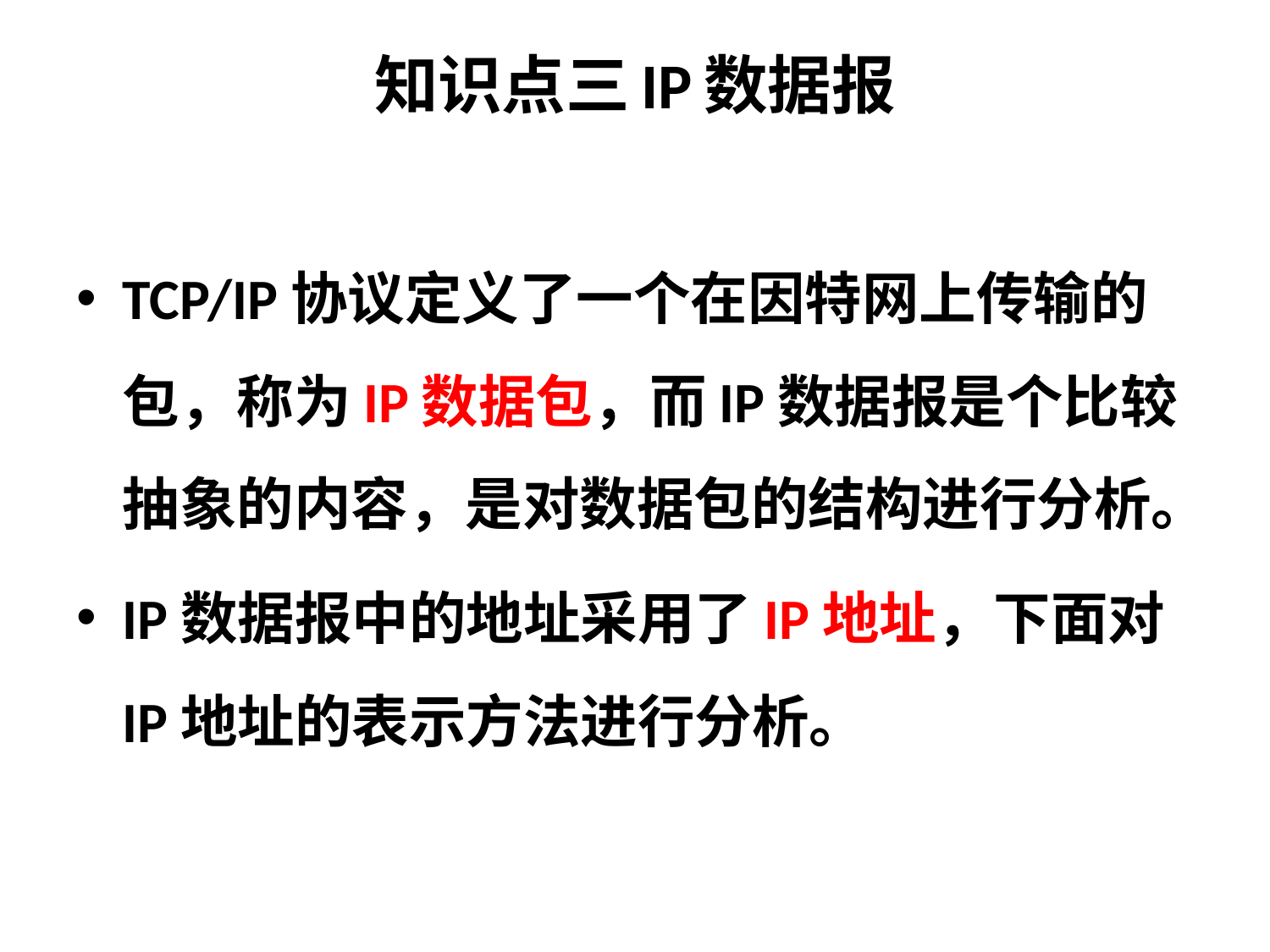

# 知识点三IP数据报
TCP/IP协议定义了一个在因特网上传输的包，称为IP数据包，而IP数据报是个比较抽象的内容，是对数据包的结构进行分析。
IP数据报中的地址采用了IP地址，下面对IP地址的表示方法进行分析。